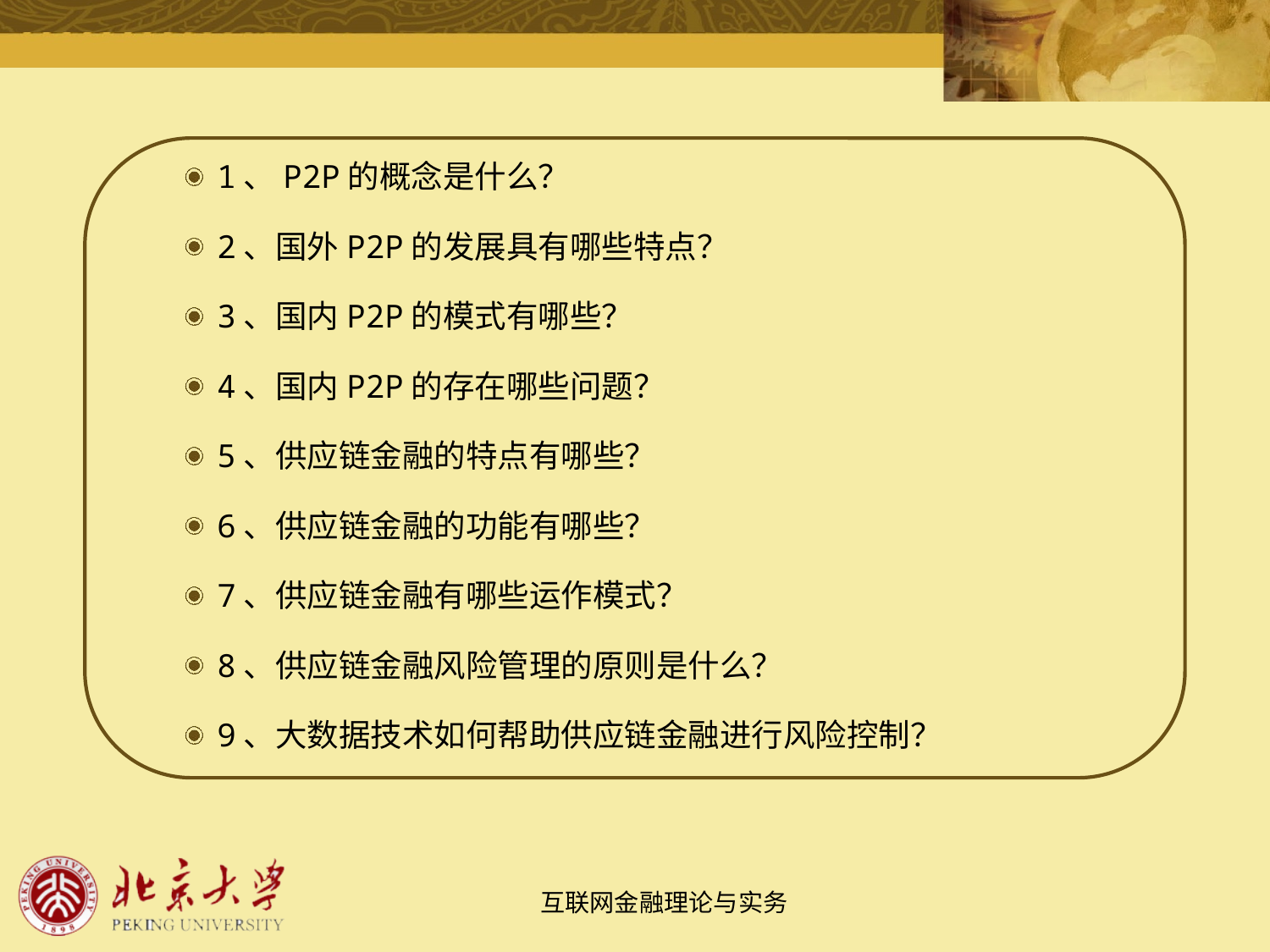

1、P2P的概念是什么？
2、国外P2P的发展具有哪些特点？
3、国内P2P的模式有哪些？
4、国内P2P的存在哪些问题？
5、供应链金融的特点有哪些？
6、供应链金融的功能有哪些？
7、供应链金融有哪些运作模式？
8、供应链金融风险管理的原则是什么？
9、大数据技术如何帮助供应链金融进行风险控制？